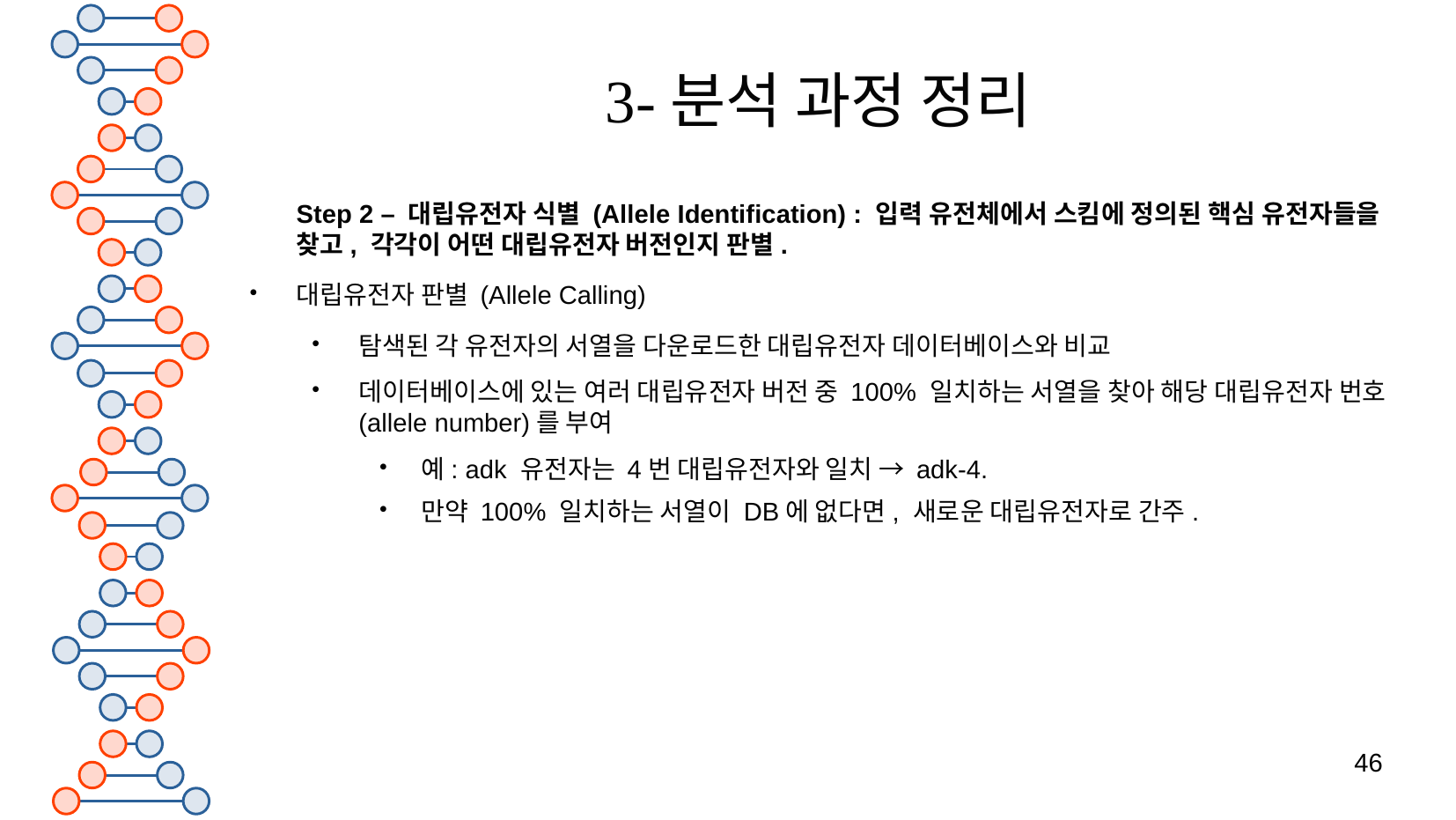

# 3-분석 과정 정리
Step 2 – 대립유전자 식별 (Allele Identification) : 입력 유전체에서 스킴에 정의된 핵심 유전자들을 찾고, 각각이 어떤 대립유전자 버전인지 판별.
대립유전자 판별 (Allele Calling)
탐색된 각 유전자의 서열을 다운로드한 대립유전자 데이터베이스와 비교
데이터베이스에 있는 여러 대립유전자 버전 중 100% 일치하는 서열을 찾아 해당 대립유전자 번호(allele number)를 부여
예: adk 유전자는 4번 대립유전자와 일치 → adk-4.
만약 100% 일치하는 서열이 DB에 없다면, 새로운 대립유전자로 간주.
46